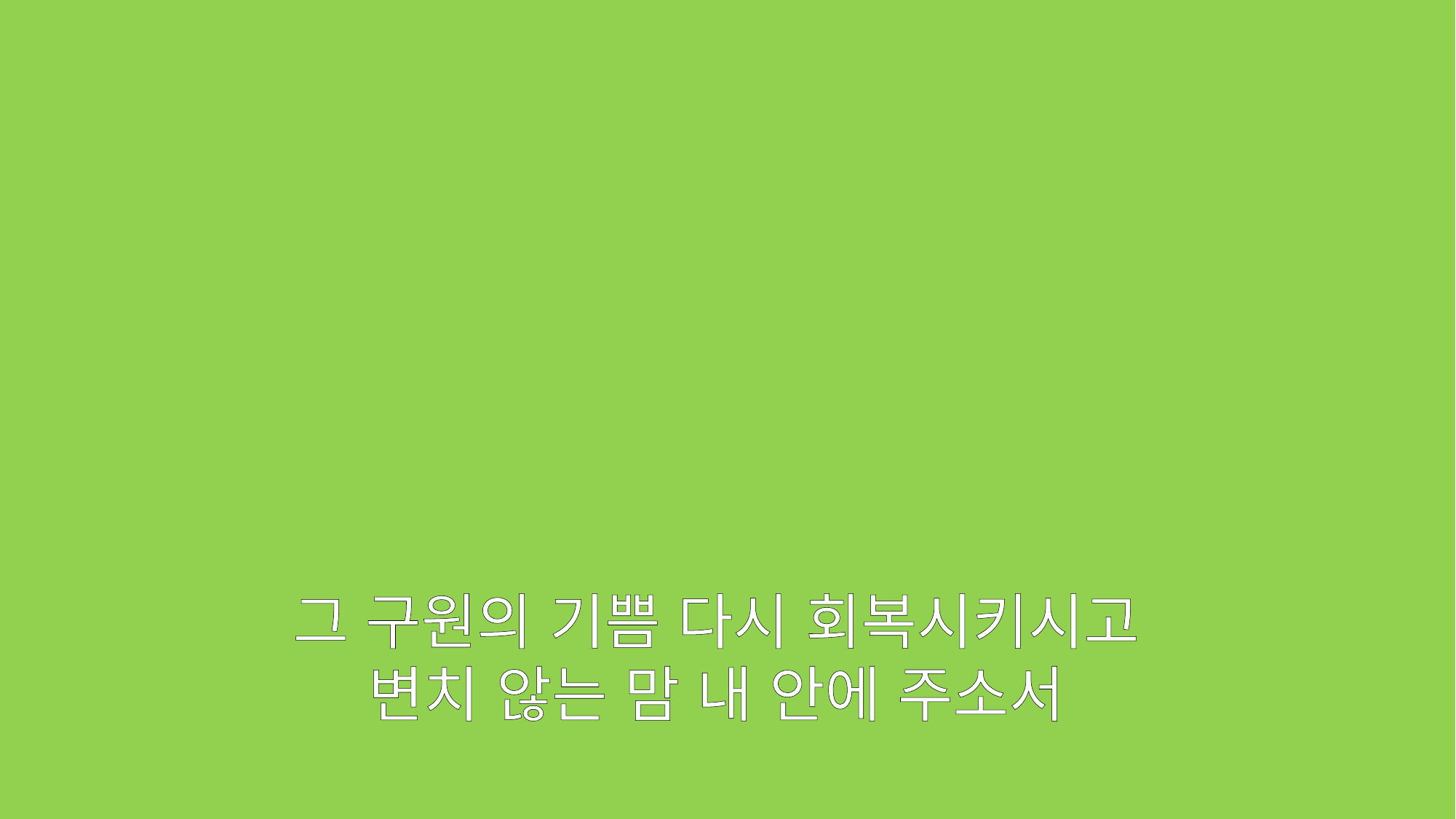

그 구원의 기쁨 다시 회복시키시고
변치 않는 맘 내 안에 주소서